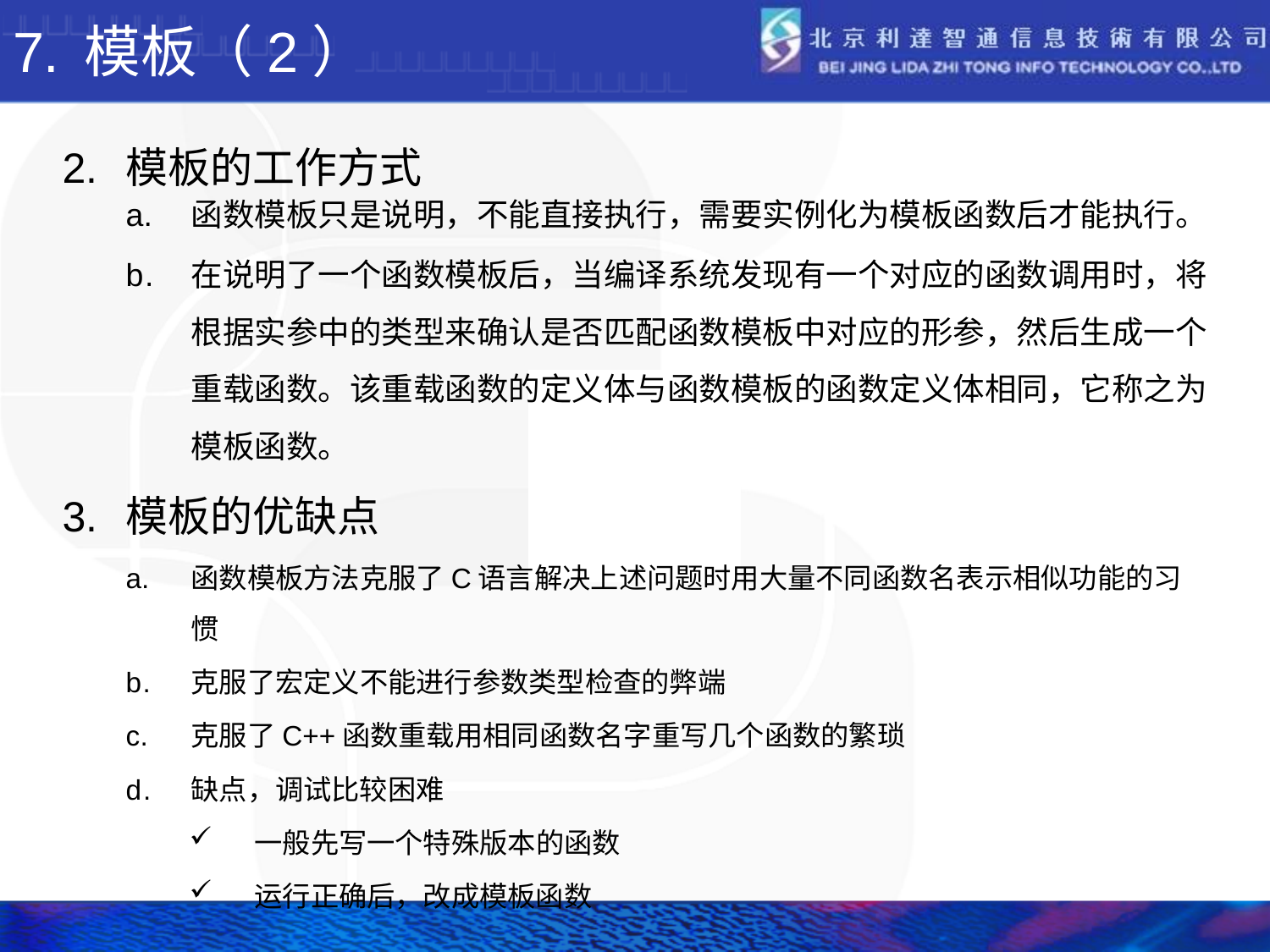

# 模板（2）
模板的工作方式
函数模板只是说明，不能直接执行，需要实例化为模板函数后才能执行。
在说明了一个函数模板后，当编译系统发现有一个对应的函数调用时，将根据实参中的类型来确认是否匹配函数模板中对应的形参，然后生成一个重载函数。该重载函数的定义体与函数模板的函数定义体相同，它称之为模板函数。
模板的优缺点
函数模板方法克服了C语言解决上述问题时用大量不同函数名表示相似功能的习惯
克服了宏定义不能进行参数类型检查的弊端
克服了C++函数重载用相同函数名字重写几个函数的繁琐
缺点，调试比较困难
一般先写一个特殊版本的函数
运行正确后，改成模板函数